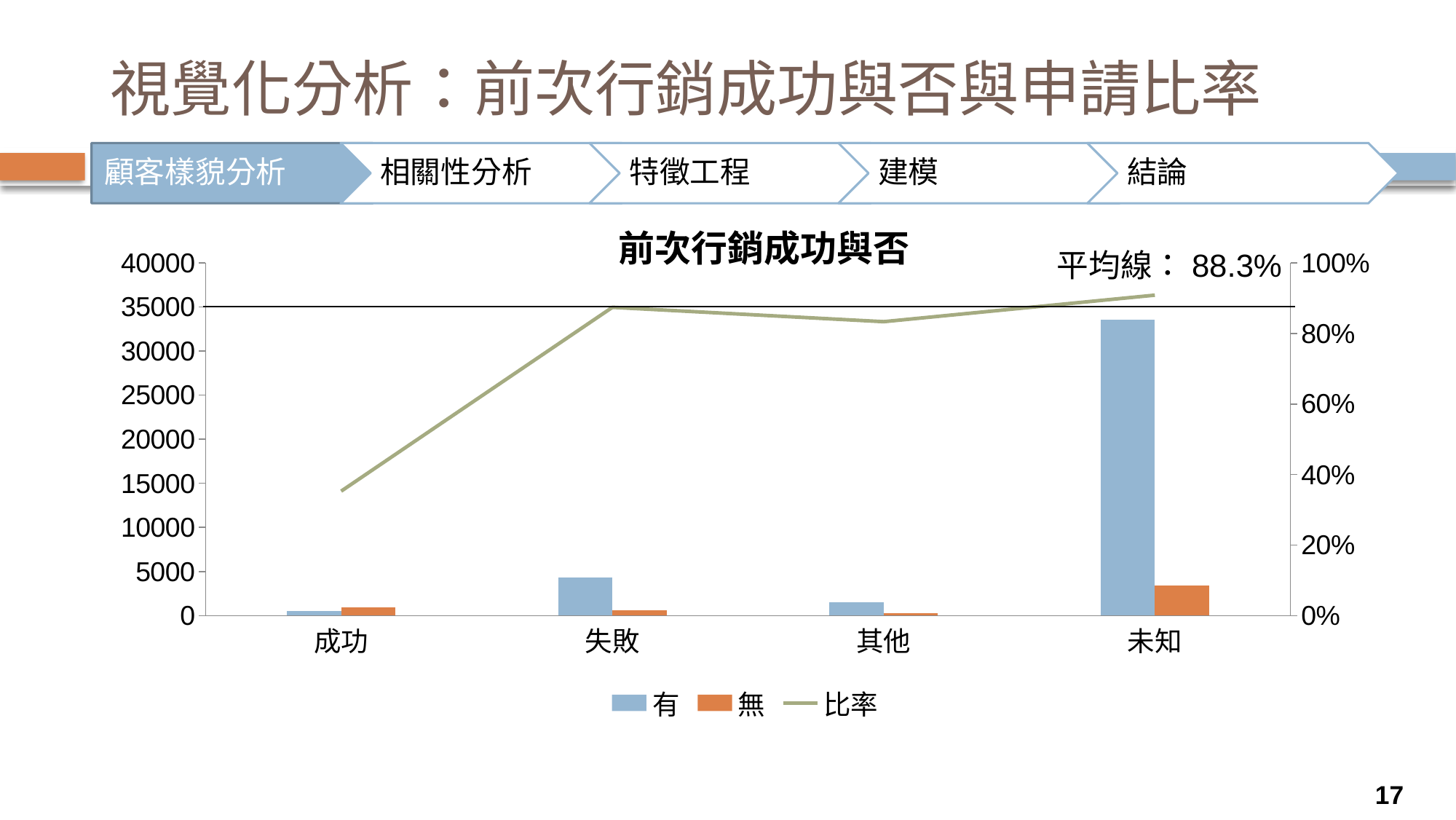

# 視覺化分析：前次行銷成功與否與申請比率
顧客樣貌分析
相關性分析
特徵工程
建模
結論
前次行銷成功與否

### Chart

| Category | 有 | 無 | 比率 |
|---|---|---|---|
| 成功 | 533.0 | 978.0 | 0.35274652547981467 |
| 失敗 | 4283.0 | 618.0 | 0.8739032850438686 |
| 其他 | 1533.0 | 307.0 | 0.8331521739130435 |
| 未知 | 33573.0 | 3386.0 | 0.9083849671257339 |
平均線：88.3%
17